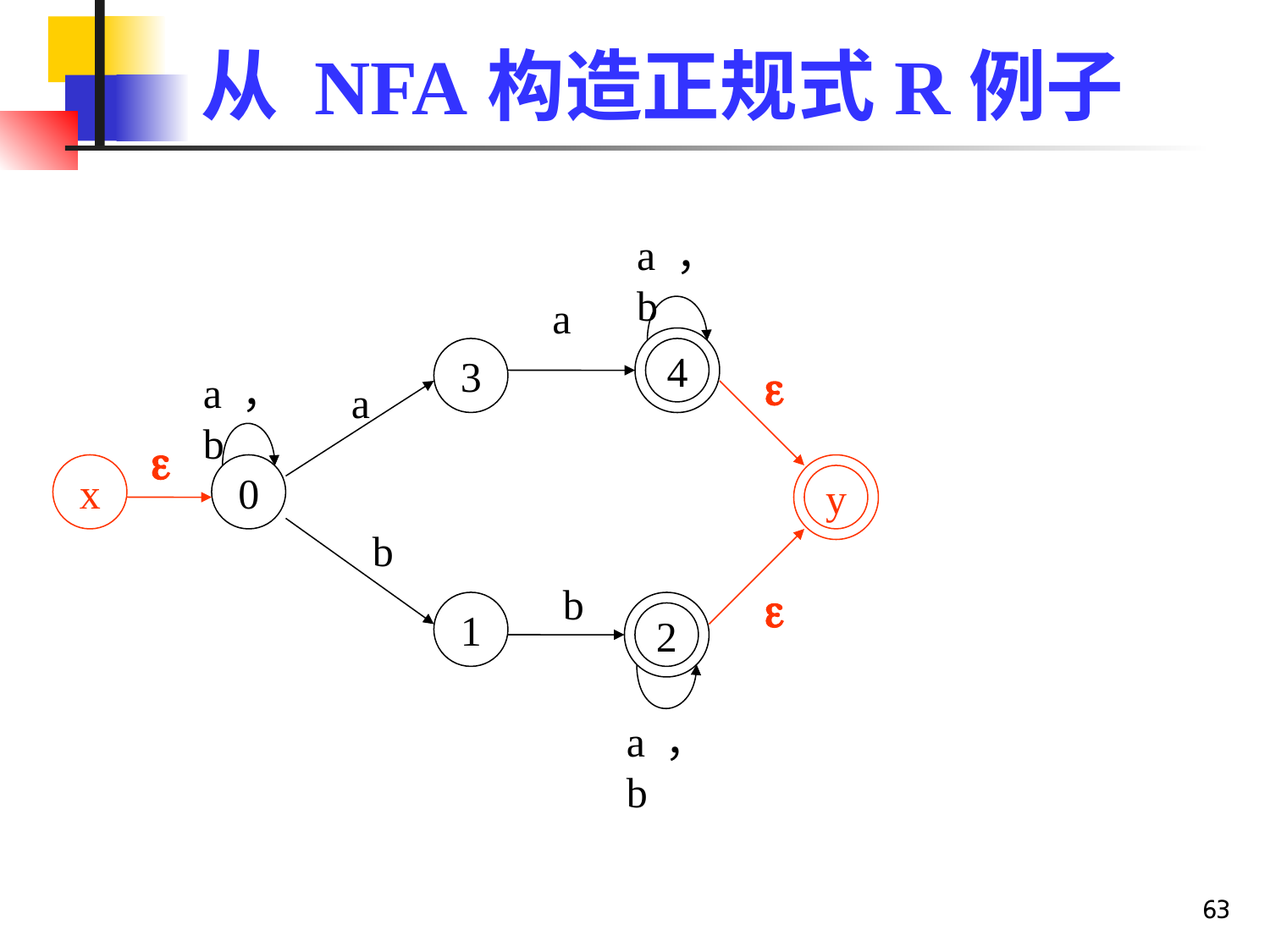

# 从 NFA构造正规式R例子
a，b
a

3
4
ε
a，b
a

ε
x
0

y

b

b
ε
1

2

a，b
63